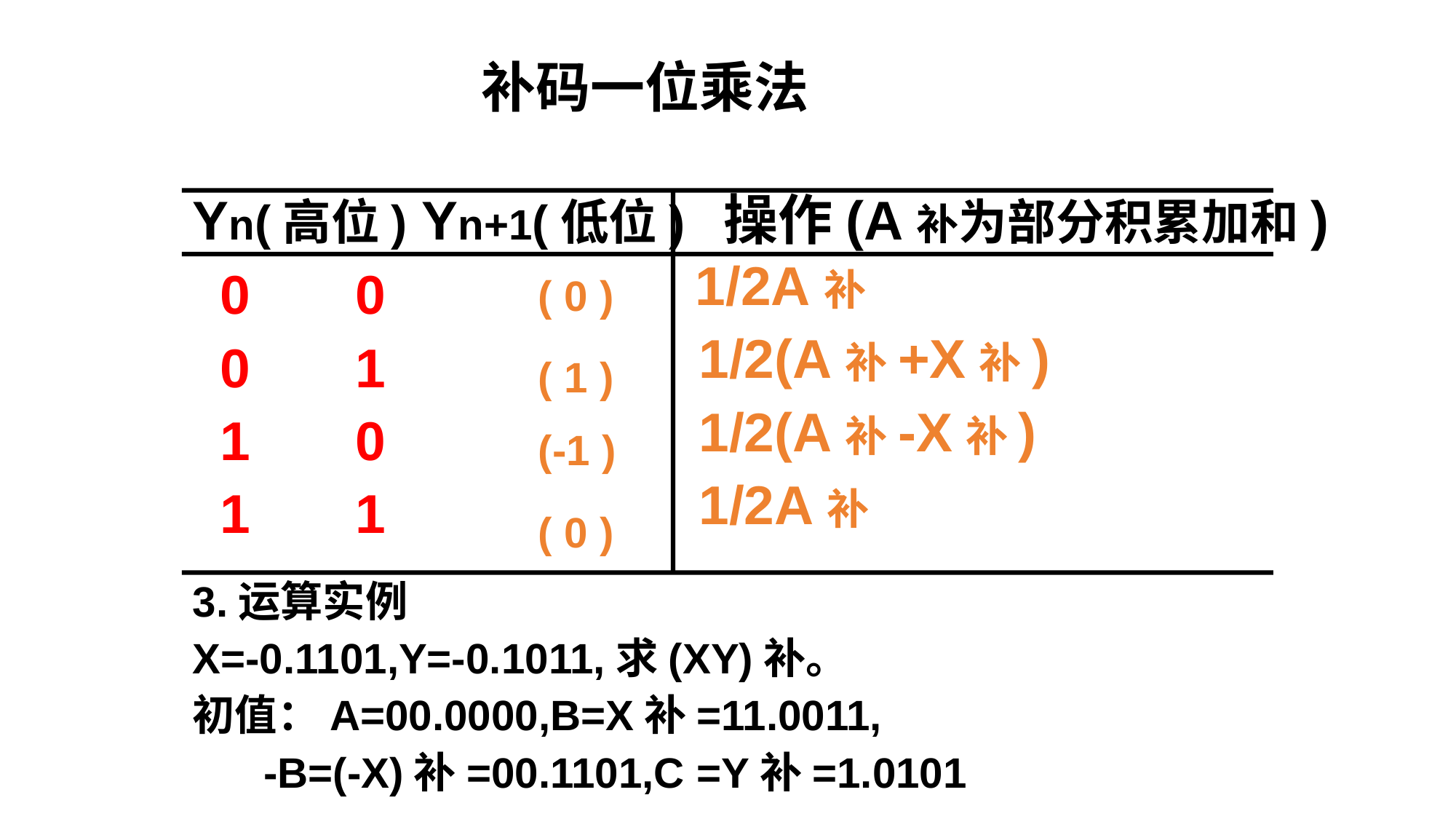

补码一位乘法

Yn(高位) Yn+1(低位)  操作(A补为部分积累加和)

( 0 )
 1/2A补
 1/2(A补+X补)
 1/2(A补-X补)
 1/2A补
0       0
0       1
1       0
1       1
( 1 )
(-1 )
( 0 )

3.运算实例
X=-0.1101,Y=-0.1011,求(XY)补。
初值：A=00.0000,B=X补=11.0011,
      -B=(-X)补=00.1101,C =Y补=1.0101